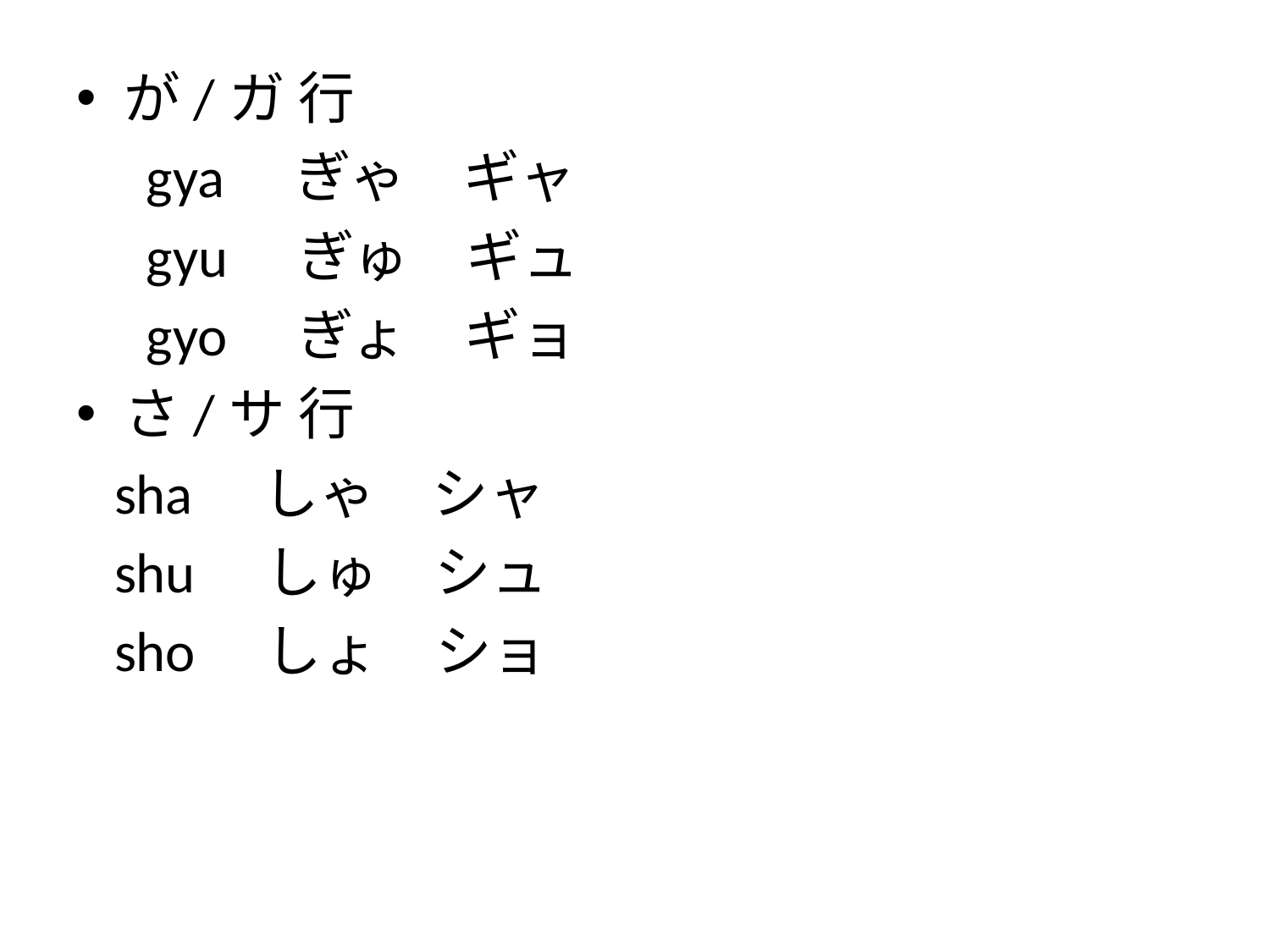

が/ガ 行
　gya　ぎゃ　ギャ
　gyu　ぎゅ　ギュ
　gyo　ぎょ　ギョ
さ/サ 行
   sha　しゃ　シャ
   shu　しゅ　シュ
   sho　しょ　ショ